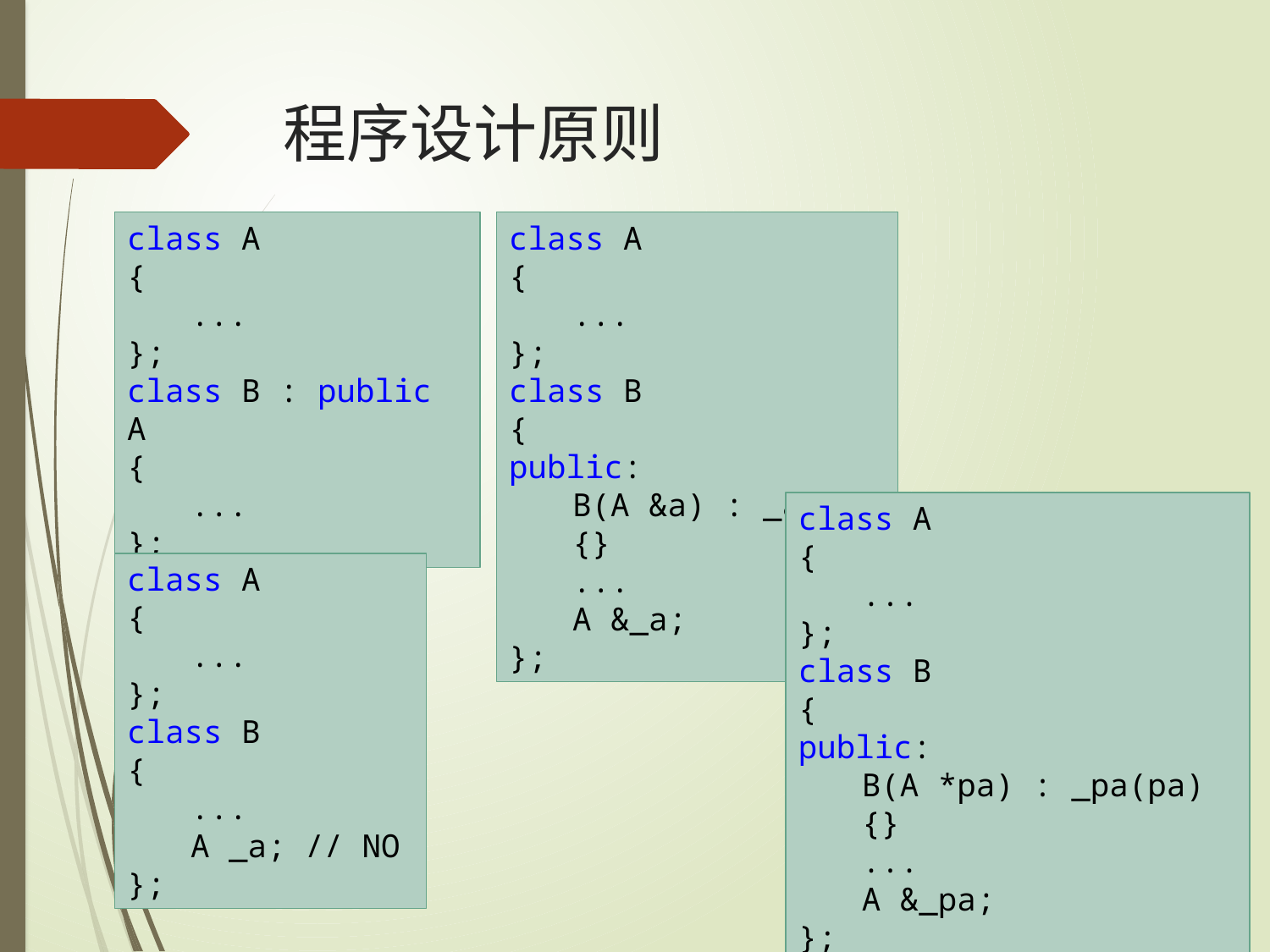

# 程序设计原则
class A
{
...
};
class B : public A
{
...
};
class A
{
...
};
class B
{
public:
B(A &a) : _a(a) {}
...
A &_a;
};
class A
{
...
};
class B
{
public:
B(A *pa) : _pa(pa) {}
...
A &_pa;
};
class A
{
...
};
class B
{
...
A _a; // NO
};